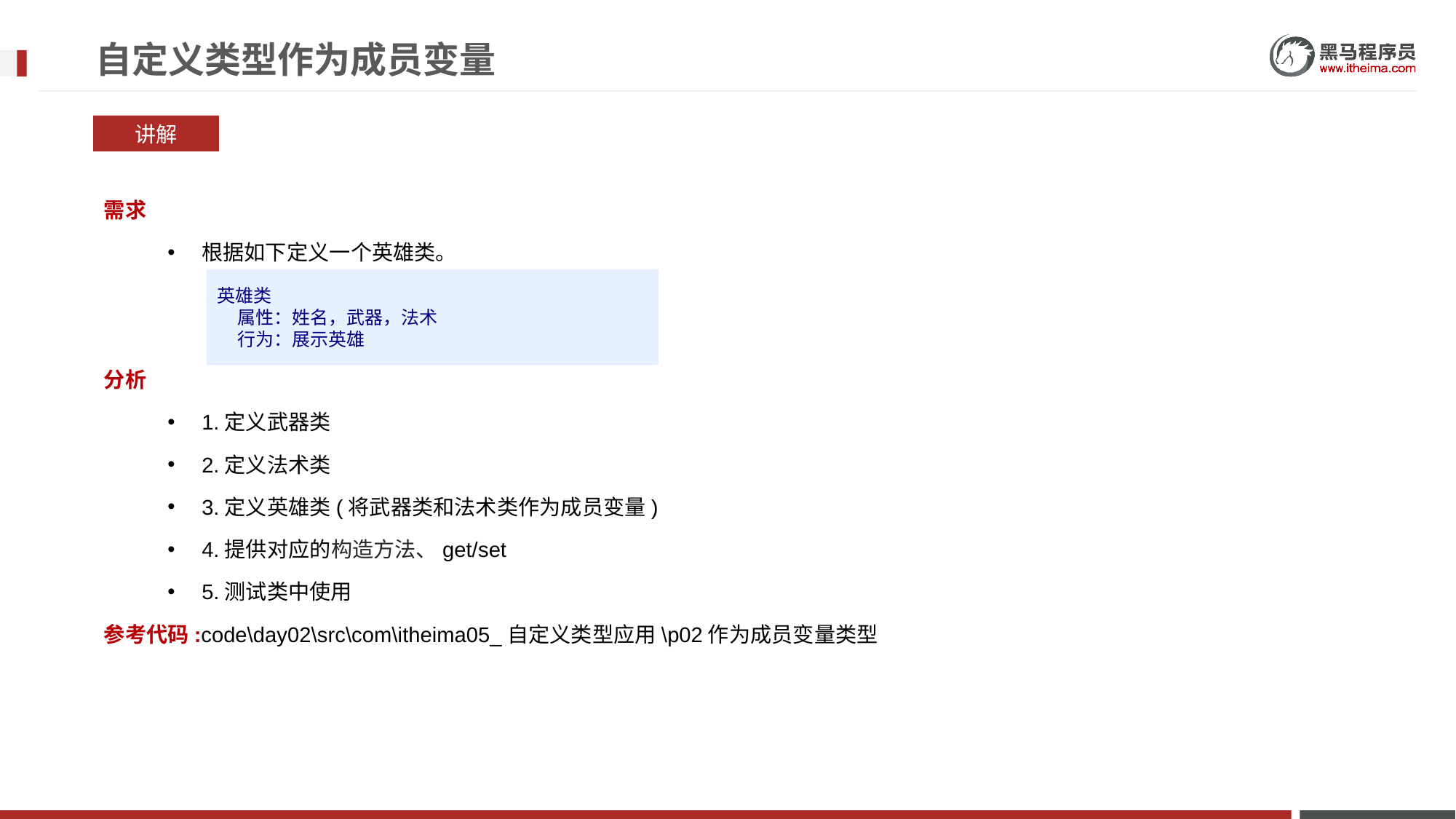

# 自定义类型作为成员变量
讲解
需求
根据如下定义一个英雄类。

分析
1.定义武器类
2.定义法术类
3.定义英雄类(将武器类和法术类作为成员变量)
4.提供对应的构造方法、get/set
5.测试类中使用
参考代码:code\day02\src\com\itheima05_自定义类型应用\p02作为成员变量类型
英雄类
    属性：姓名，武器，法术
    行为：展示英雄